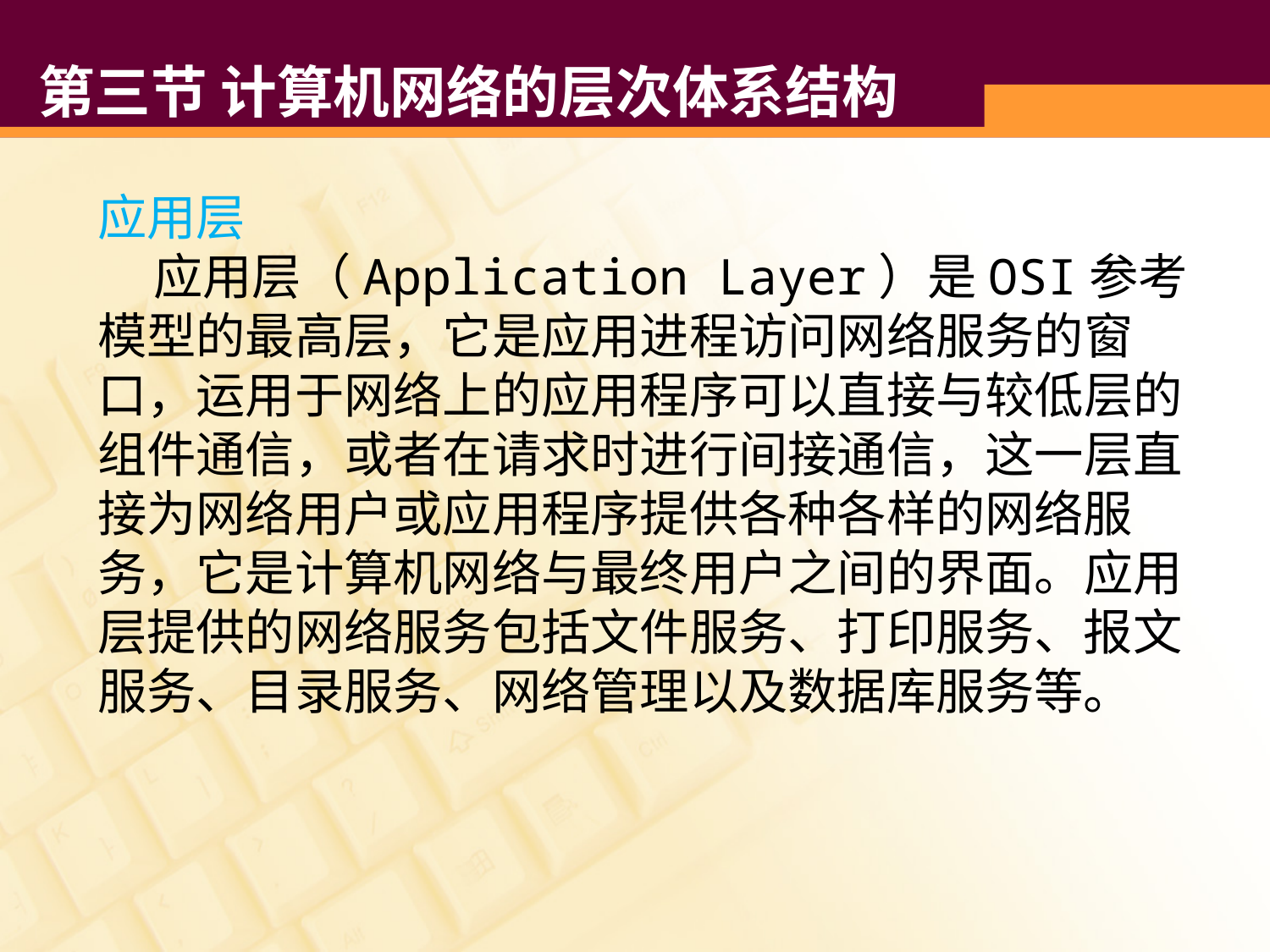

# 第三节 计算机网络的层次体系结构
应用层
    应用层（Application Layer）是OSI参考模型的最高层，它是应用进程访问网络服务的窗口，运用于网络上的应用程序可以直接与较低层的组件通信，或者在请求时进行间接通信，这一层直接为网络用户或应用程序提供各种各样的网络服务，它是计算机网络与最终用户之间的界面。应用层提供的网络服务包括文件服务、打印服务、报文服务、目录服务、网络管理以及数据库服务等。